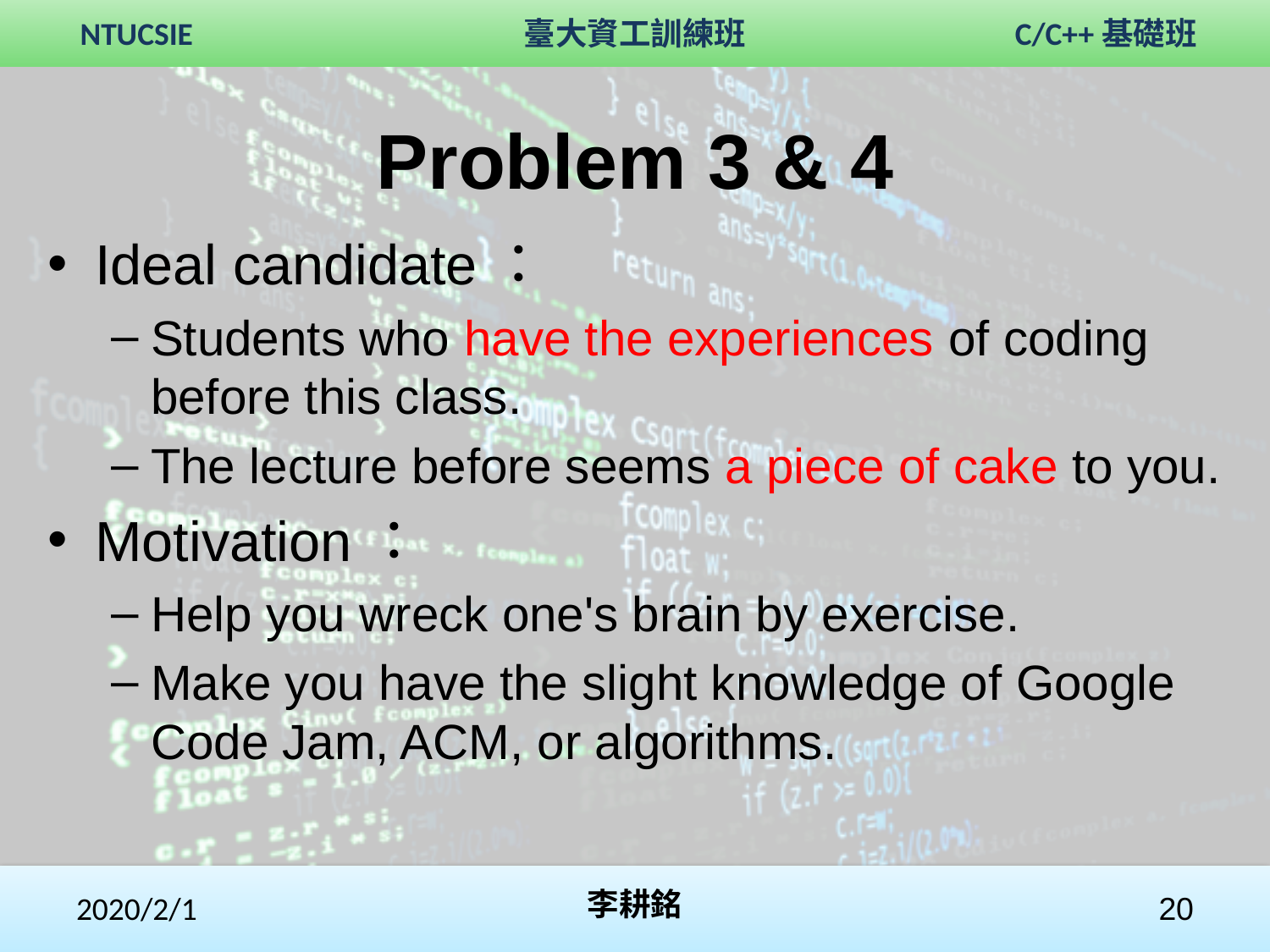

# Problem 3 & 4
Ideal candidate：
Students who have the experiences of coding before this class.
The lecture before seems a piece of cake to you.
Motivation：
Help you wreck one's brain by exercise.
Make you have the slight knowledge of Google Code Jam, ACM, or algorithms.
2020/2/1
李耕銘
20